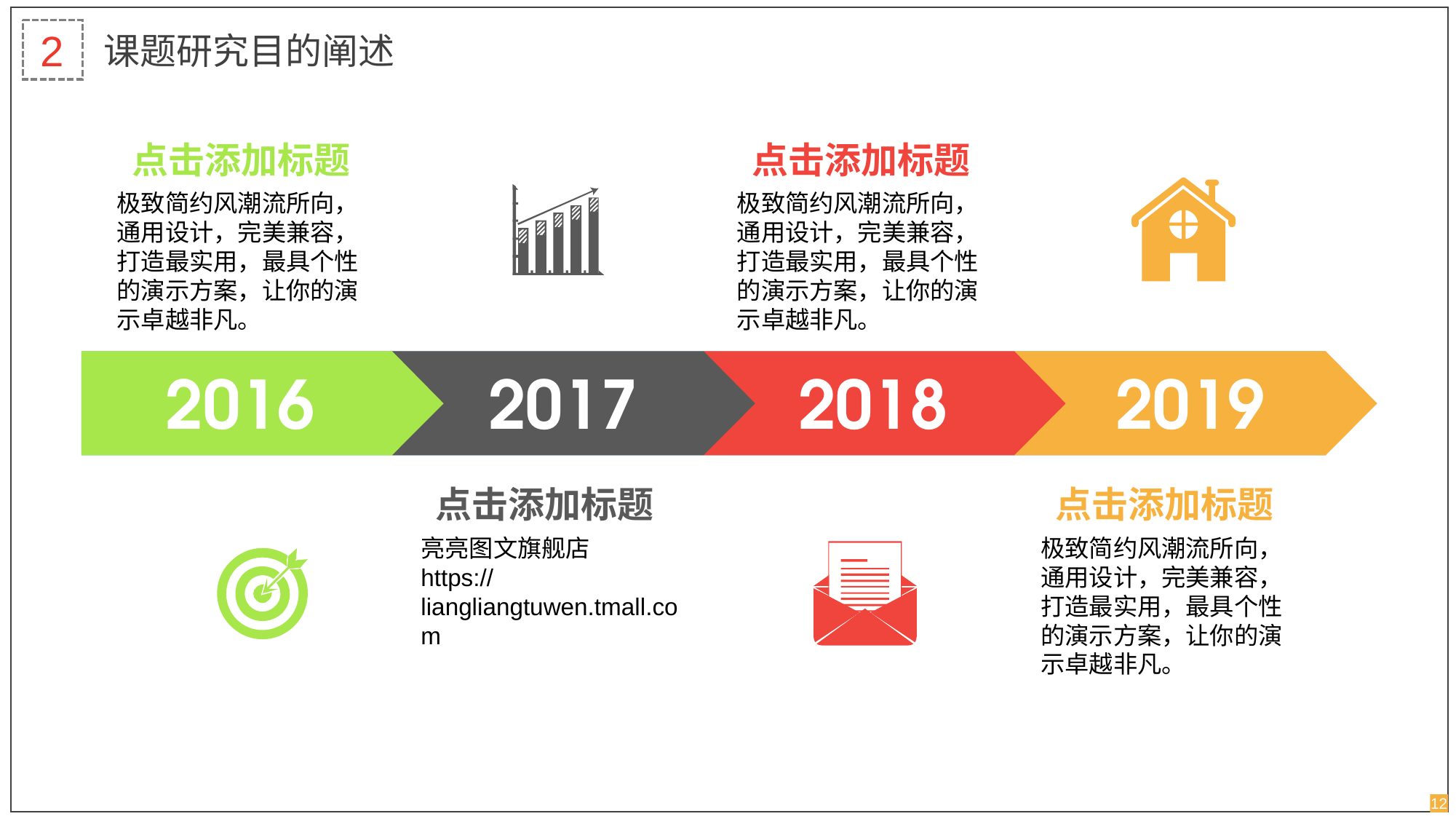

2
课题研究目的阐述
点击添加标题
点击添加标题

极致简约风潮流所向，通用设计，完美兼容，打造最实用，最具个性的演示方案，让你的演示卓越非凡。
极致简约风潮流所向，通用设计，完美兼容，打造最实用，最具个性的演示方案，让你的演示卓越非凡。

2016
2017
2018
2019
点击添加标题
点击添加标题
亮亮图文旗舰店
https://liangliangtuwen.tmall.com
极致简约风潮流所向，通用设计，完美兼容，打造最实用，最具个性的演示方案，让你的演示卓越非凡。

12